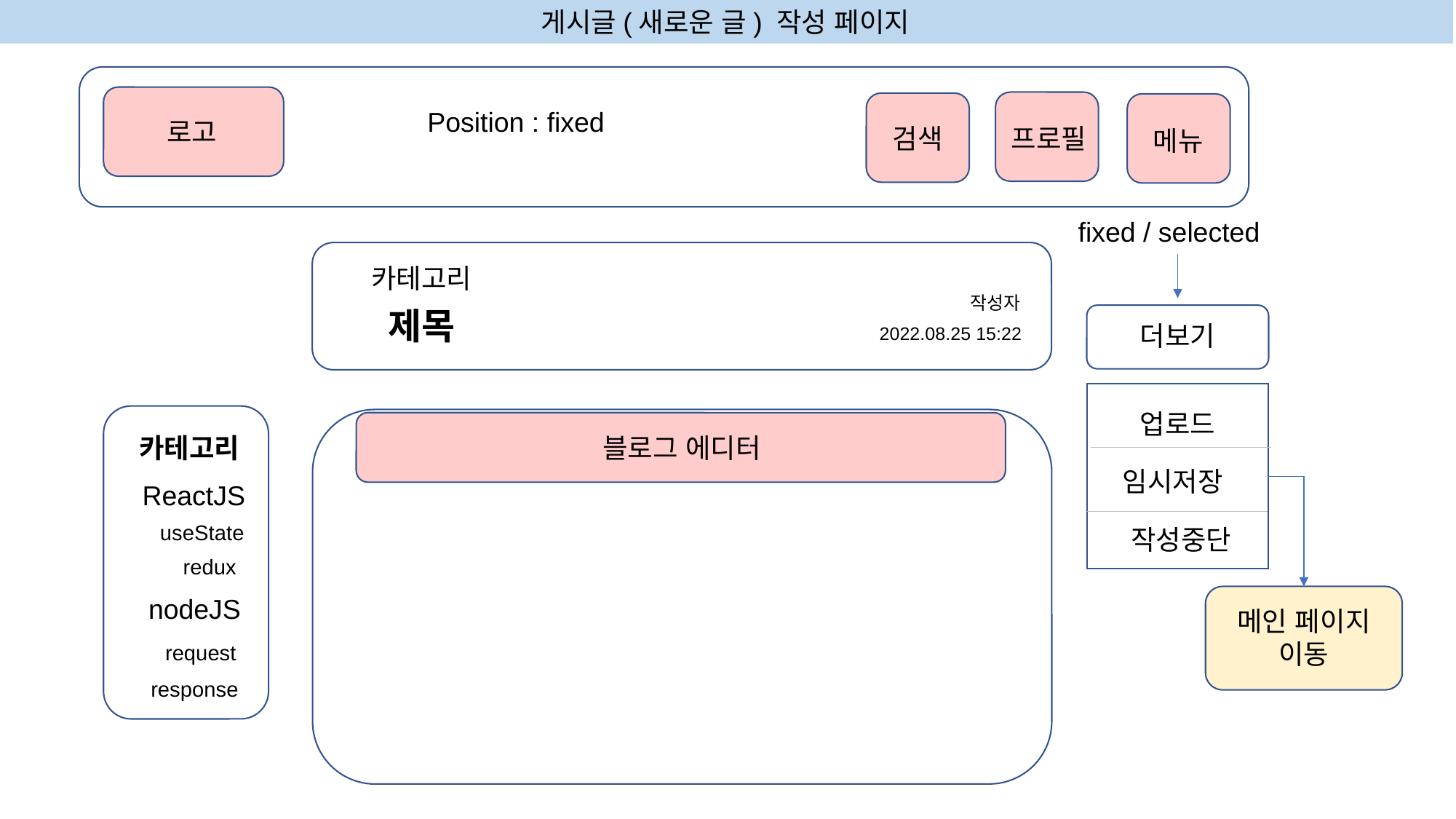

게시글(새로운 글) 작성 페이지

Position : fixed
로고
검색
프로필
메뉴
fixed / selected

카테고리
작성자
제목

더보기
2022.08.25 15:22

업로드

블로그 에디터
카테고리
임시저장
ReactJS
useState
작성중단
redux
nodeJS

메인 페이지 이동
request
response